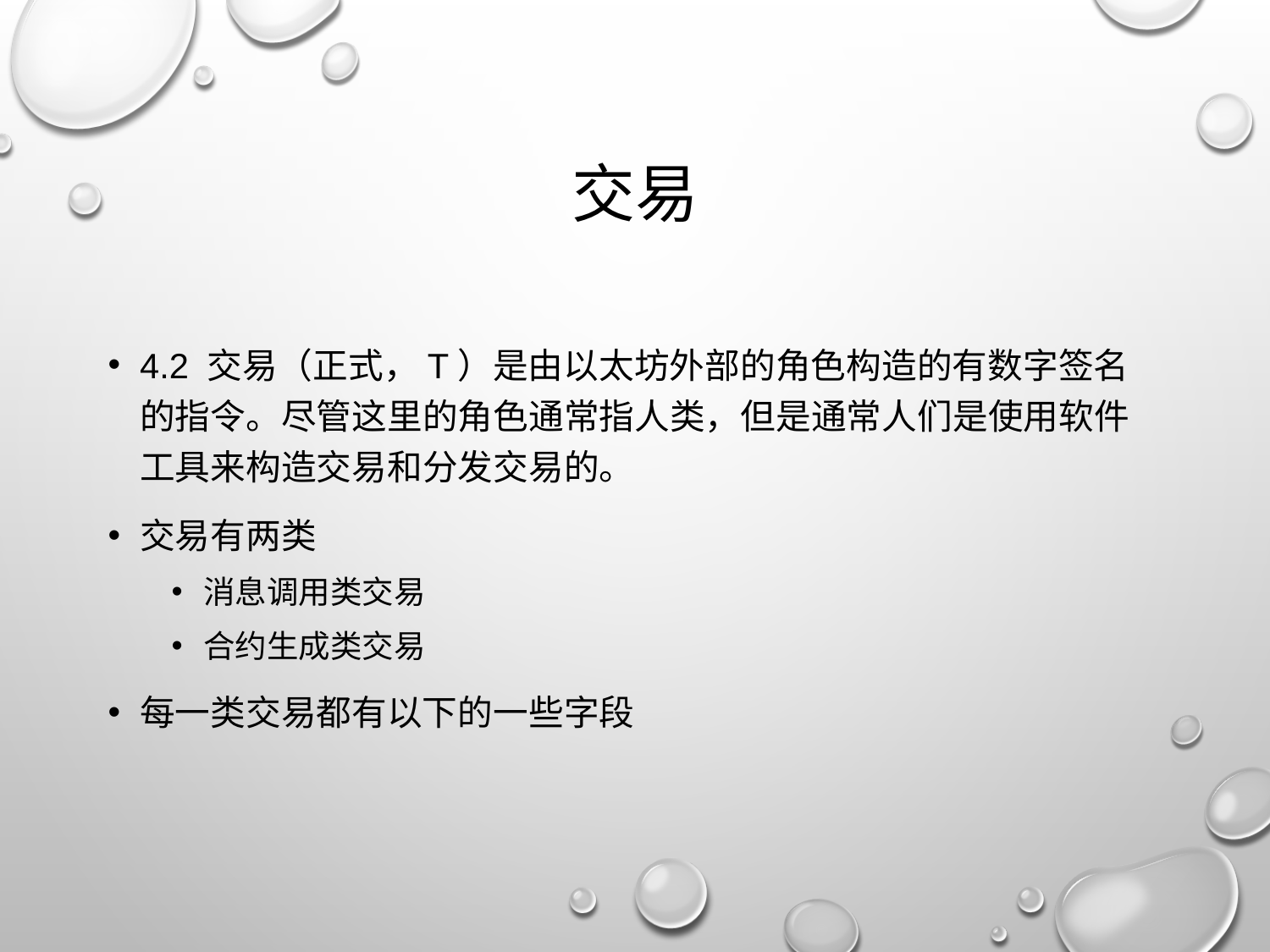

# 交易
4.2 交易（正式，T）是由以太坊外部的角色构造的有数字签名的指令。尽管这里的角色通常指人类，但是通常人们是使用软件工具来构造交易和分发交易的。
交易有两类
消息调用类交易
合约生成类交易
每一类交易都有以下的一些字段